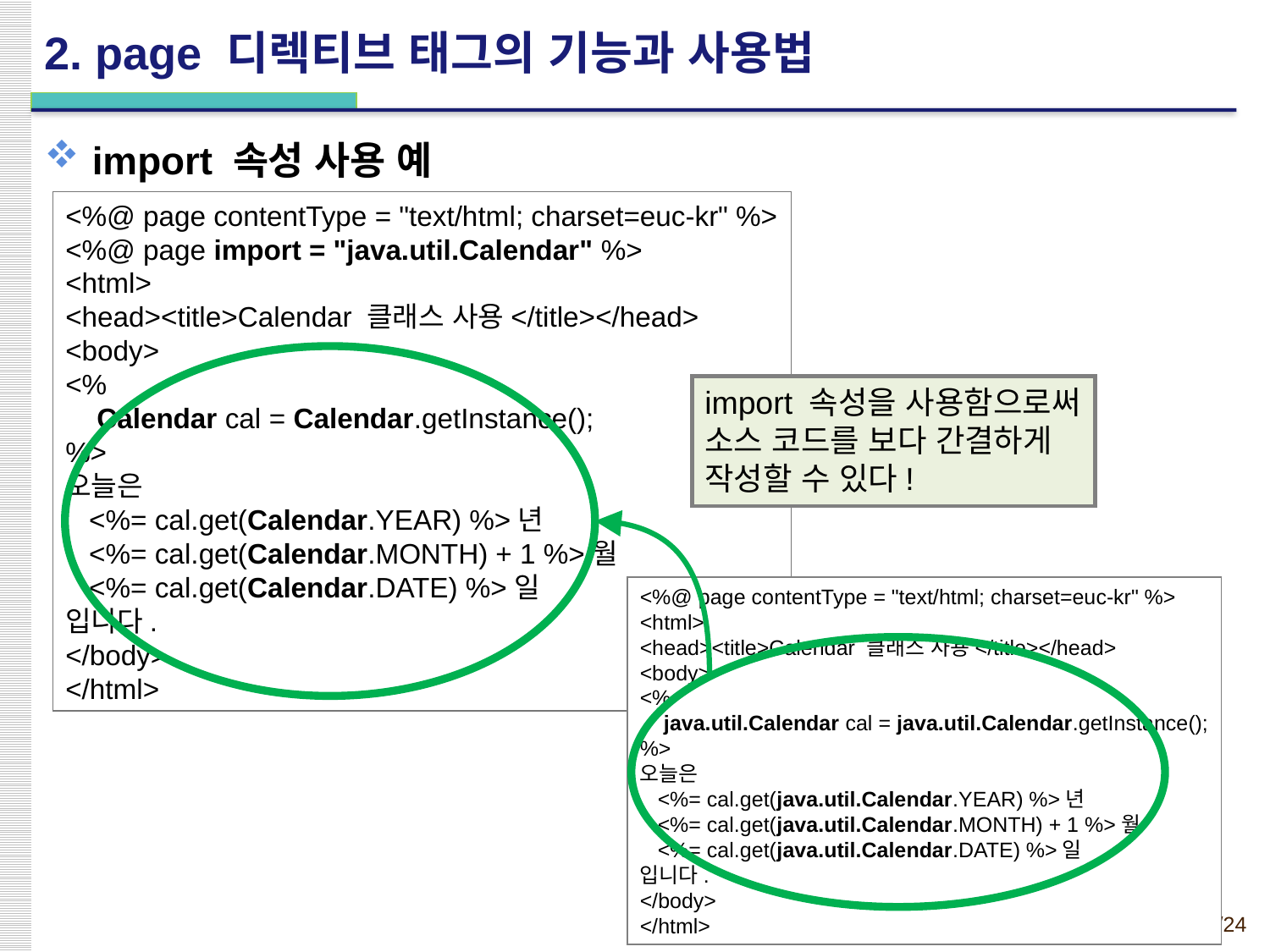

# 2. page 디렉티브 태그의 기능과 사용법
import 속성 사용 예

<%@ page contentType = "text/html; charset=euc-kr" %>
<%@ page import = "java.util.Calendar" %>
<html>
<head><title>Calendar 클래스 사용</title></head>
<body>
<%
    Calendar cal = Calendar.getInstance();
%>
오늘은
   <%= cal.get(Calendar.YEAR) %>년
   <%= cal.get(Calendar.MONTH) + 1 %>월
   <%= cal.get(Calendar.DATE) %>일
입니다.
</body>
</html>

import 속성을 사용함으로써 소스 코드를 보다 간결하게 작성할 수 있다!
<%@ page contentType = "text/html; charset=euc-kr" %>
<html>
<head><title>Calendar 클래스 사용</title></head>
<body>
<%
    java.util.Calendar cal = java.util.Calendar.getInstance();
%>
오늘은
   <%= cal.get(java.util.Calendar.YEAR) %>년
   <%= cal.get(java.util.Calendar.MONTH) + 1 %>월
   <%= cal.get(java.util.Calendar.DATE) %>일
입니다.
</body>
</html>

16
JSP 2.0 Programming